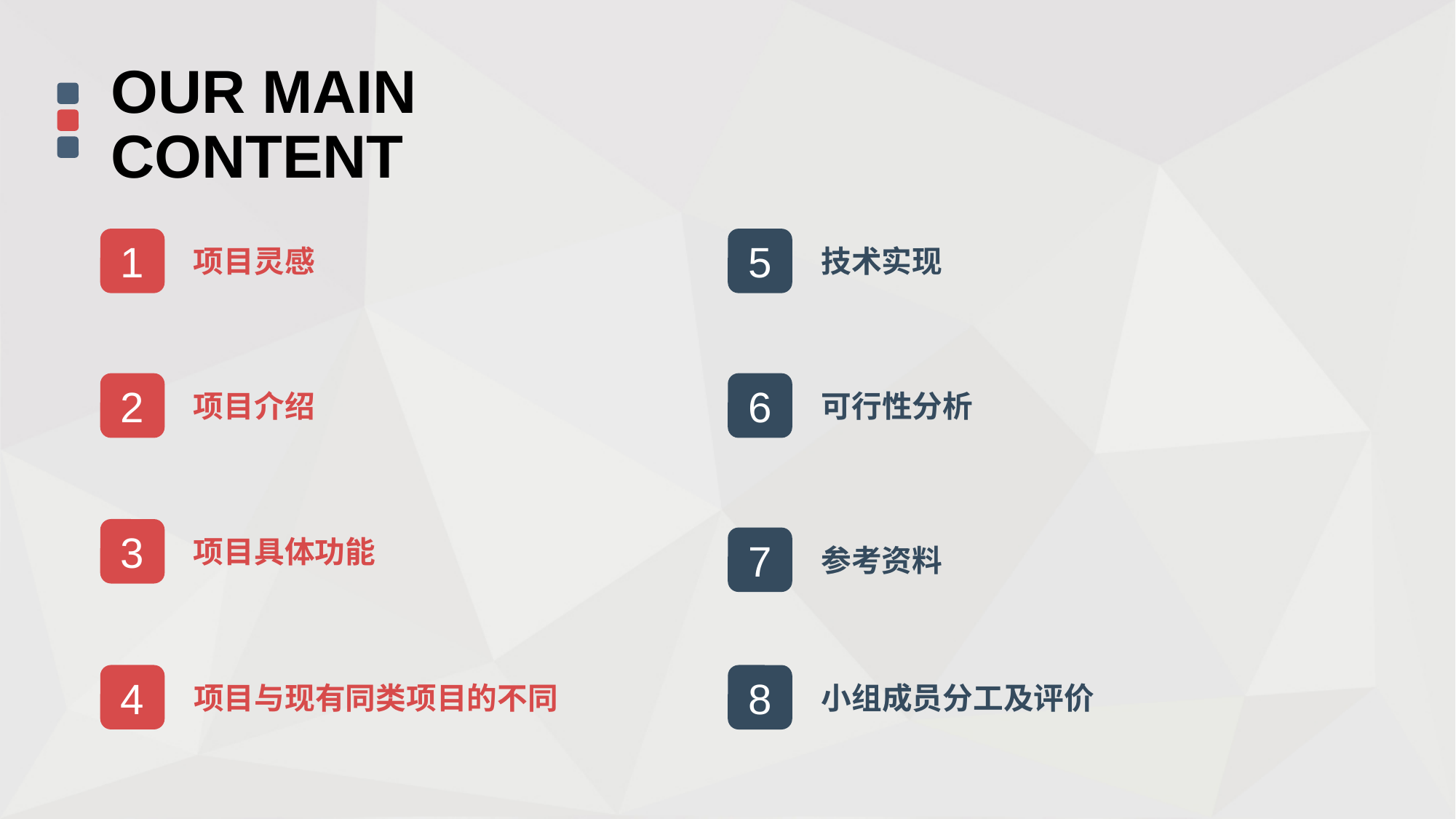

OUR MAIN CONTENT
1
5
项目灵感
技术实现
2
6
可行性分析
项目介绍
3
项目具体功能
7
参考资料
4
8
项目与现有同类项目的不同
小组成员分工及评价